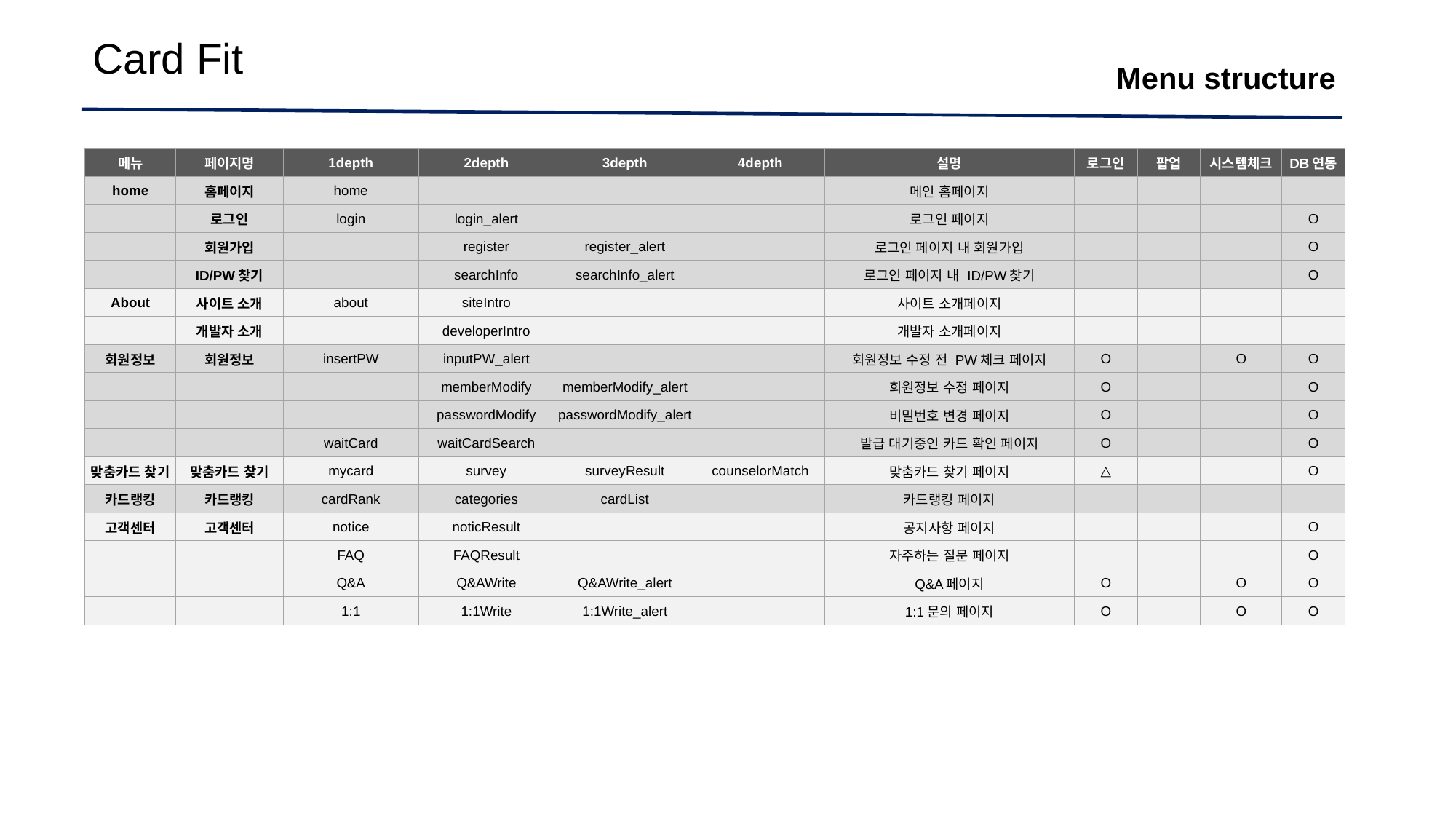

Menu structure
| 메뉴 | 페이지명 | 1depth | 2depth | 3depth | 4depth | 설명 | 로그인 | 팝업 | 시스템체크 | DB연동 |
| --- | --- | --- | --- | --- | --- | --- | --- | --- | --- | --- |
| home | 홈페이지 | home |  |  |  | 메인 홈페이지 |  |  |  |  |
|  | 로그인 | login | login\_alert |  |  | 로그인 페이지 |  |  |  | O |
|  | 회원가입 |  | register | register\_alert |  | 로그인 페이지 내 회원가입 |  |  |  | O |
|  | ID/PW찾기 |  | searchInfo | searchInfo\_alert |  | 로그인 페이지 내 ID/PW찾기 |  |  |  | O |
| About | 사이트 소개 | about | siteIntro |  |  | 사이트 소개페이지 |  |  |  |  |
|  | 개발자 소개 |  | developerIntro |  |  | 개발자 소개페이지 |  |  |  |  |
| 회원정보 | 회원정보 | insertPW | inputPW\_alert |  |  | 회원정보 수정 전 PW체크 페이지 | O |  | O | O |
|  |  |  | memberModify | memberModify\_alert |  | 회원정보 수정 페이지 | O |  |  | O |
|  |  |  | passwordModify | passwordModify\_alert |  | 비밀번호 변경 페이지 | O |  |  | O |
|  |  | waitCard | waitCardSearch |  |  | 발급 대기중인 카드 확인 페이지 | O |  |  | O |
| 맞춤카드 찾기 | 맞춤카드 찾기 | mycard | survey | surveyResult | counselorMatch | 맞춤카드 찾기 페이지 | △ |  |  | O |
| 카드랭킹 | 카드랭킹 | cardRank | categories | cardList |  | 카드랭킹 페이지 |  |  |  |  |
| 고객센터 | 고객센터 | notice | noticResult |  |  | 공지사항 페이지 |  |  |  | O |
|  |  | FAQ | FAQResult |  |  | 자주하는 질문 페이지 |  |  |  | O |
|  |  | Q&A | Q&AWrite | Q&AWrite\_alert |  | Q&A페이지 | O |  | O | O |
|  |  | 1:1 | 1:1Write | 1:1Write\_alert |  | 1:1문의 페이지 | O |  | O | O |